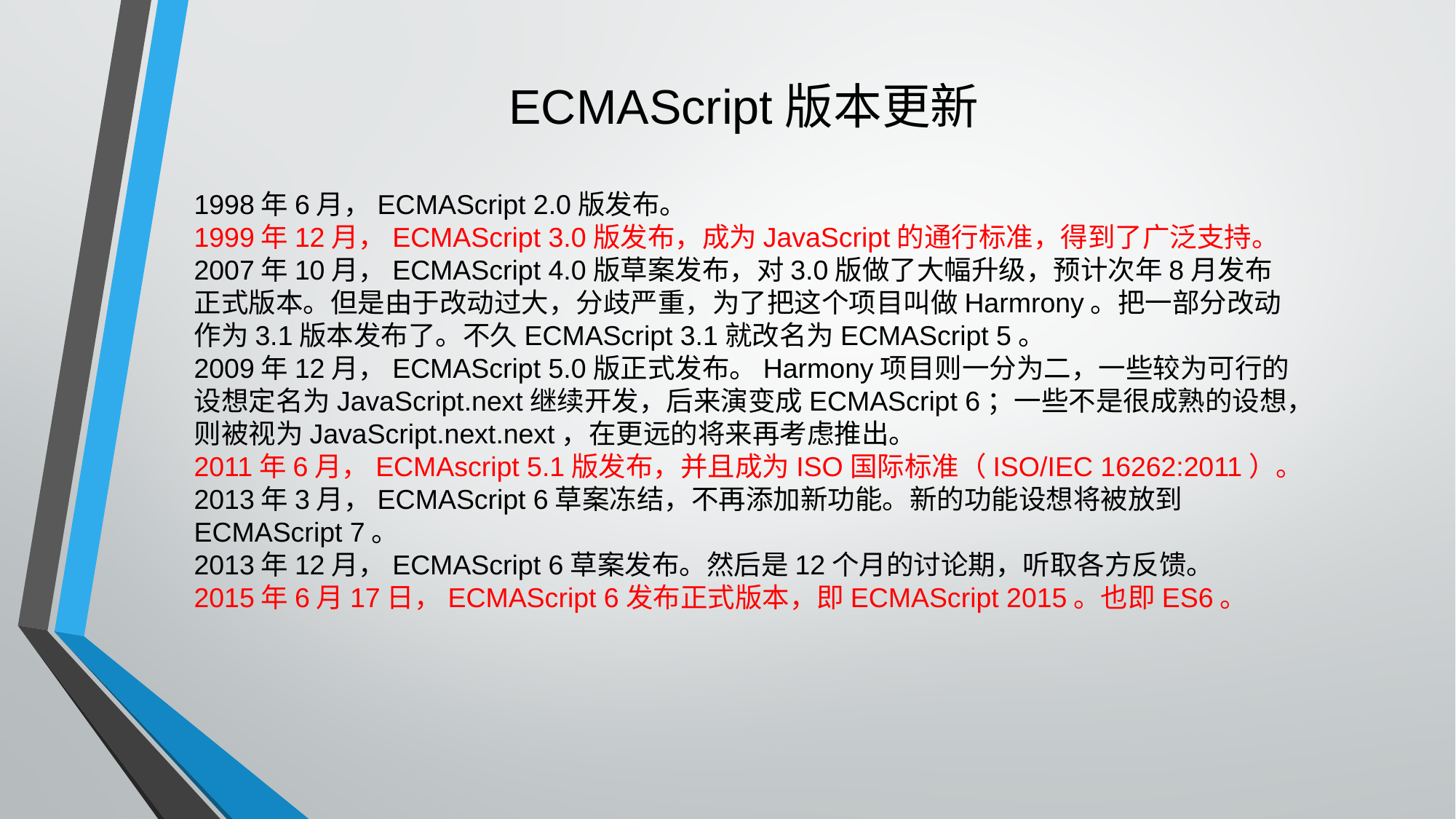

ECMAScript版本更新
1998年6月，ECMAScript 2.0版发布。
1999年12月，ECMAScript 3.0版发布，成为JavaScript的通行标准，得到了广泛支持。
2007年10月，ECMAScript 4.0版草案发布，对3.0版做了大幅升级，预计次年8月发布正式版本。但是由于改动过大，分歧严重，为了把这个项目叫做Harmrony。把一部分改动作为3.1版本发布了。不久ECMAScript 3.1就改名为ECMAScript 5。
2009年12月，ECMAScript 5.0版正式发布。Harmony项目则一分为二，一些较为可行的设想定名为JavaScript.next继续开发，后来演变成ECMAScript 6；一些不是很成熟的设想，则被视为JavaScript.next.next，在更远的将来再考虑推出。
2011年6月，ECMAscript 5.1版发布，并且成为ISO国际标准（ISO/IEC 16262:2011）。
2013年3月，ECMAScript 6草案冻结，不再添加新功能。新的功能设想将被放到ECMAScript 7。
2013年12月，ECMAScript 6草案发布。然后是12个月的讨论期，听取各方反馈。
2015年6月17日，ECMAScript 6发布正式版本，即ECMAScript 2015。也即ES6。